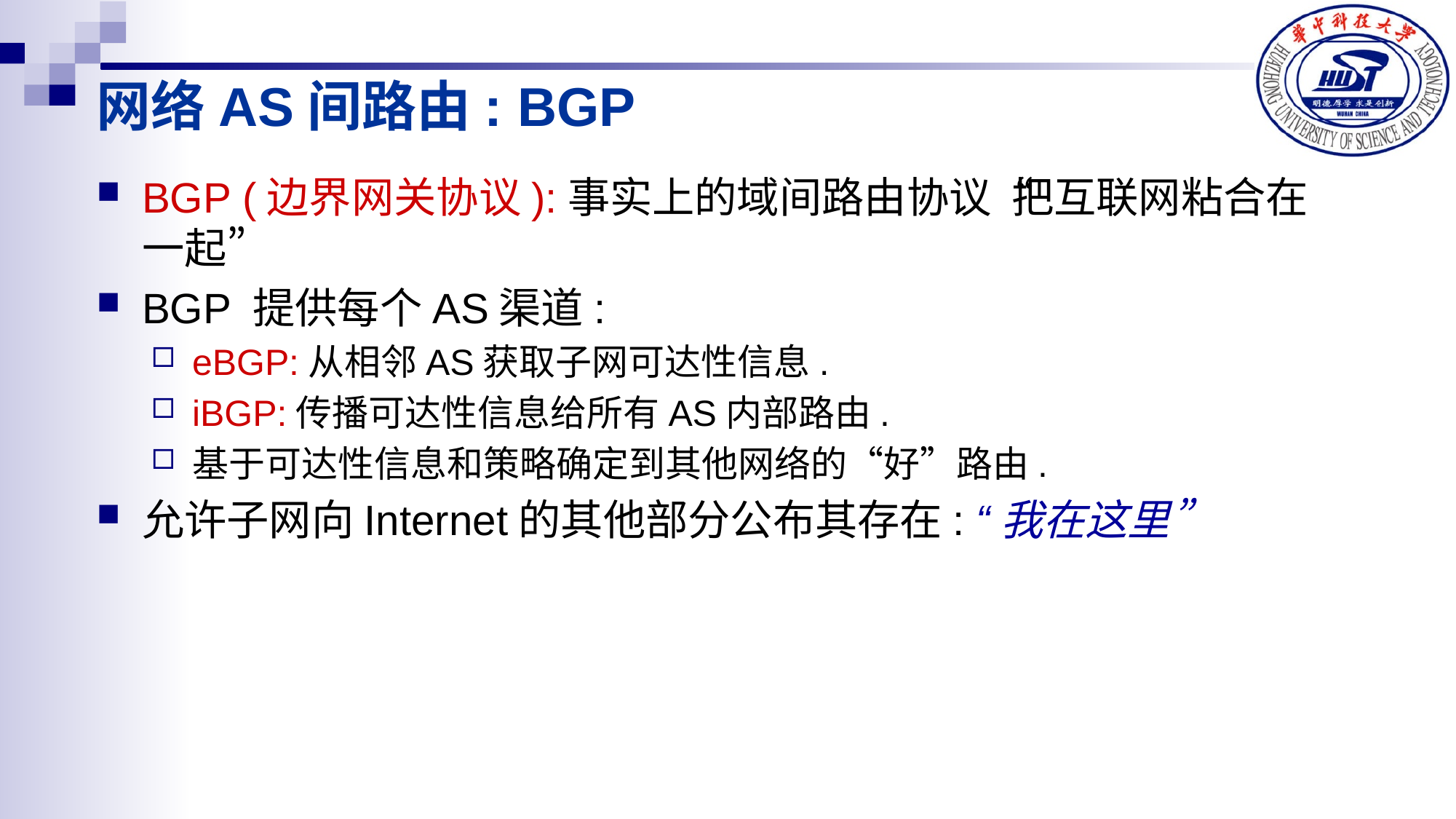

网络AS间路由: BGP
BGP (边界网关协议):事实上的域间路由协议“把互联网粘合在一起”
BGP 提供每个AS渠道:
eBGP:从相邻AS获取子网可达性信息.
iBGP:传播可达性信息给所有AS内部路由.
基于可达性信息和策略确定到其他网络的“好”路由.
允许子网向Internet的其他部分公布其存在: “我在这里”